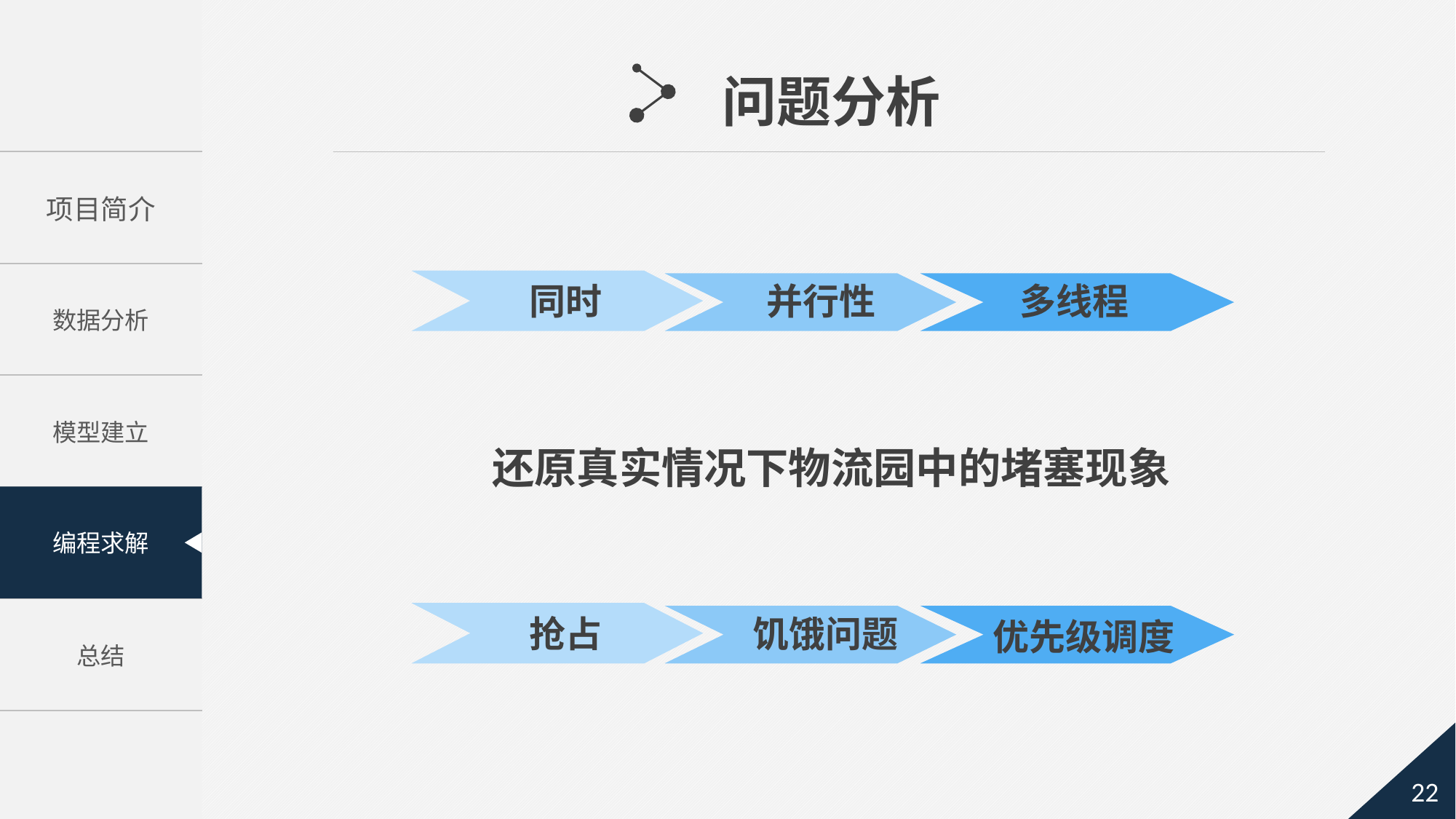

问题分析

同时

并行性

多线程
还原真实情况下物流园中的堵塞现象

抢占

饥饿问题

优先级调度